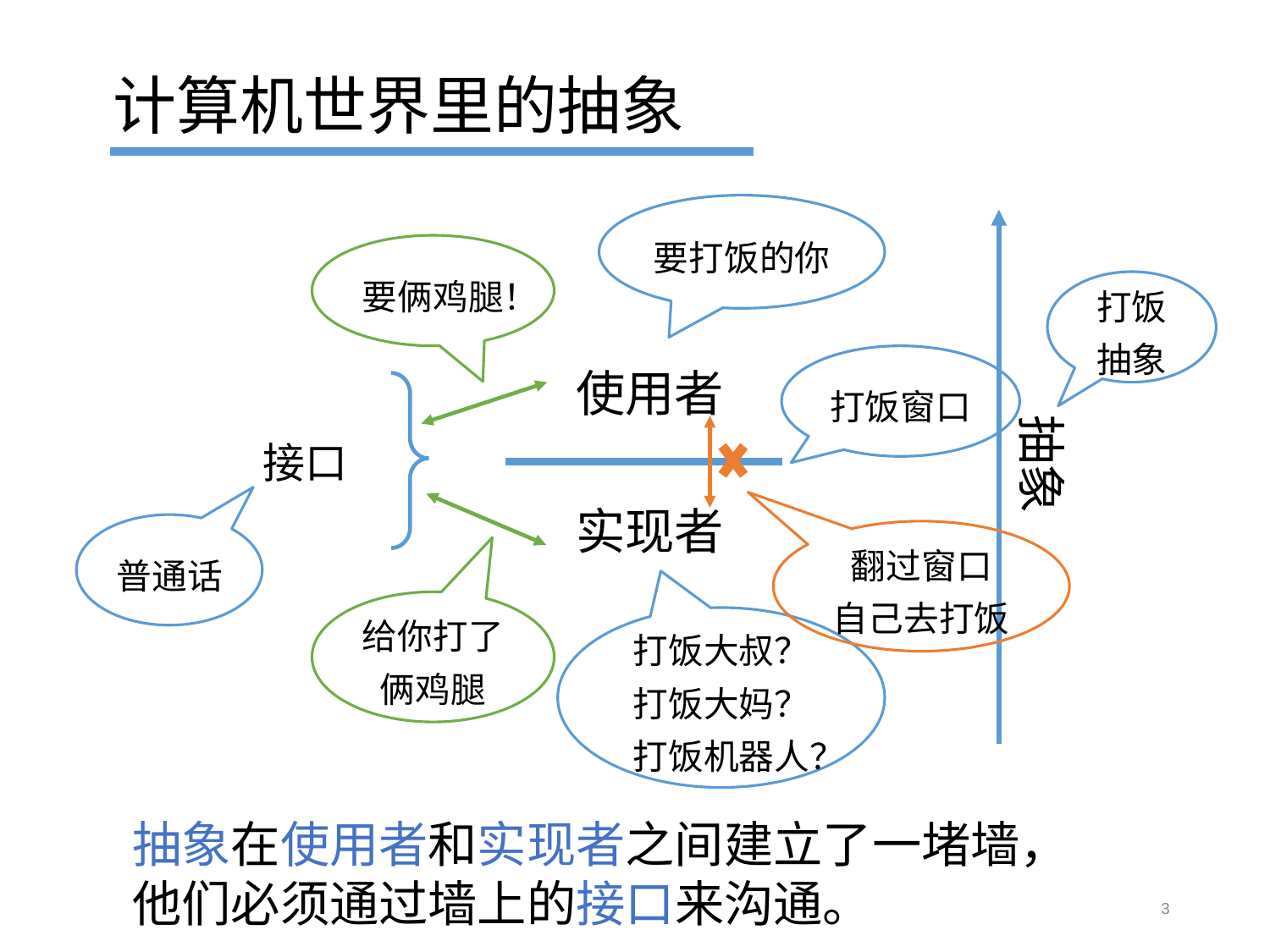

计算机世界里的抽象
要打饭的你
要俩鸡腿！
打饭抽象
打饭窗口
使用者

抽象
接口

实现者
普通话
翻过窗口
自己去打饭
给你打了俩鸡腿
打饭大叔？
打饭大妈？
打饭机器人？
抽象在使用者和实现者之间建立了一堵墙，他们必须通过墙上的接口来沟通。
3